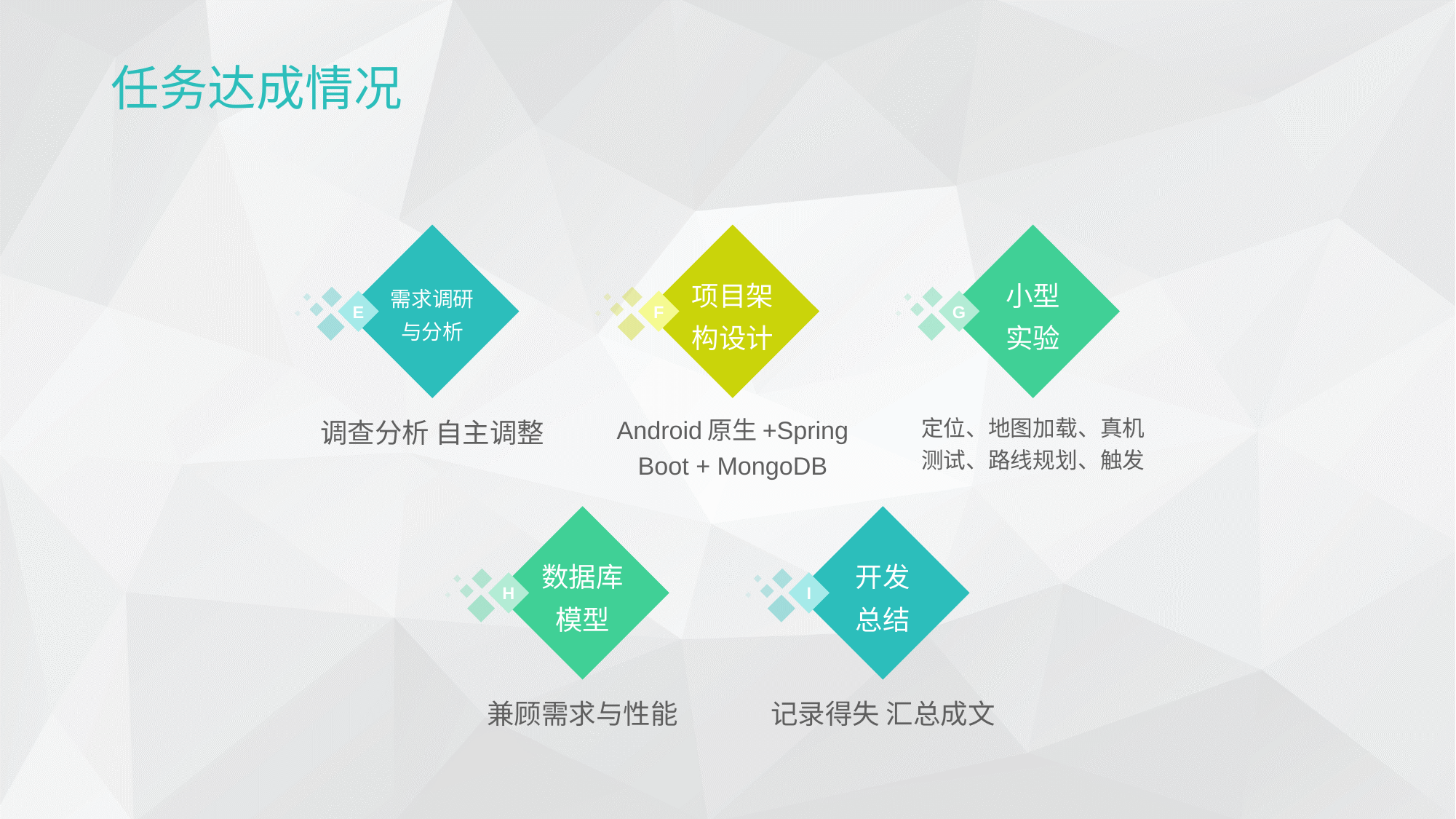

任务达成情况
需求调研与分析

E

调查分析 自主调整
项目架构设计

F

Android原生+Spring Boot + MongoDB
小型
实验

G

定位、地图加载、真机测试、路线规划、触发
数据库
模型

H

兼顾需求与性能
开发
总结

I

记录得失 汇总成文